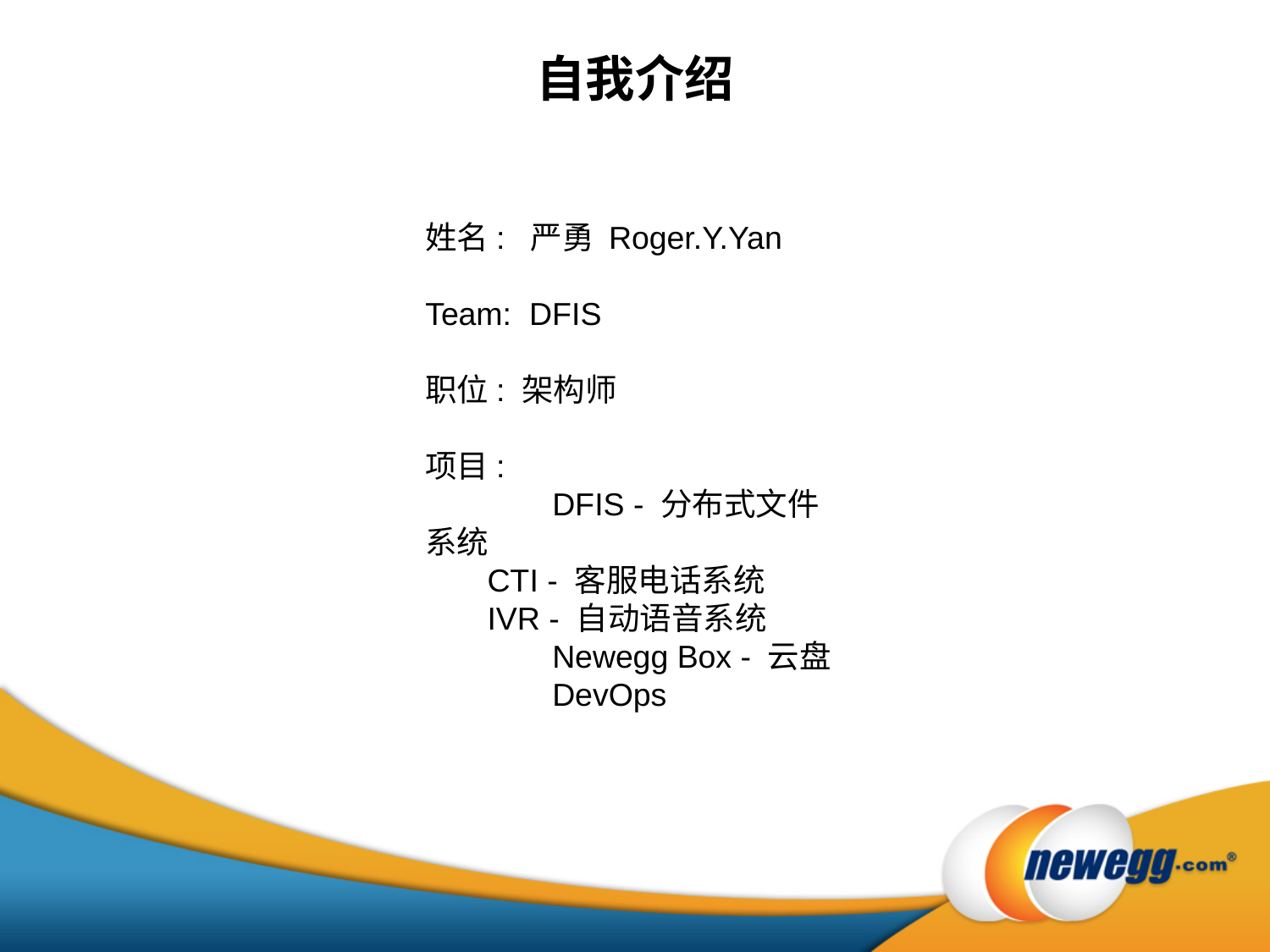

# 自我介绍
姓名:  严勇 Roger.Y.Yan

Team:  DFIS

职位: 架构师

项目:
	DFIS - 分布式文件系统
       CTI - 客服电话系统
       IVR - 自动语音系统
	Newegg Box - 云盘
	DevOps